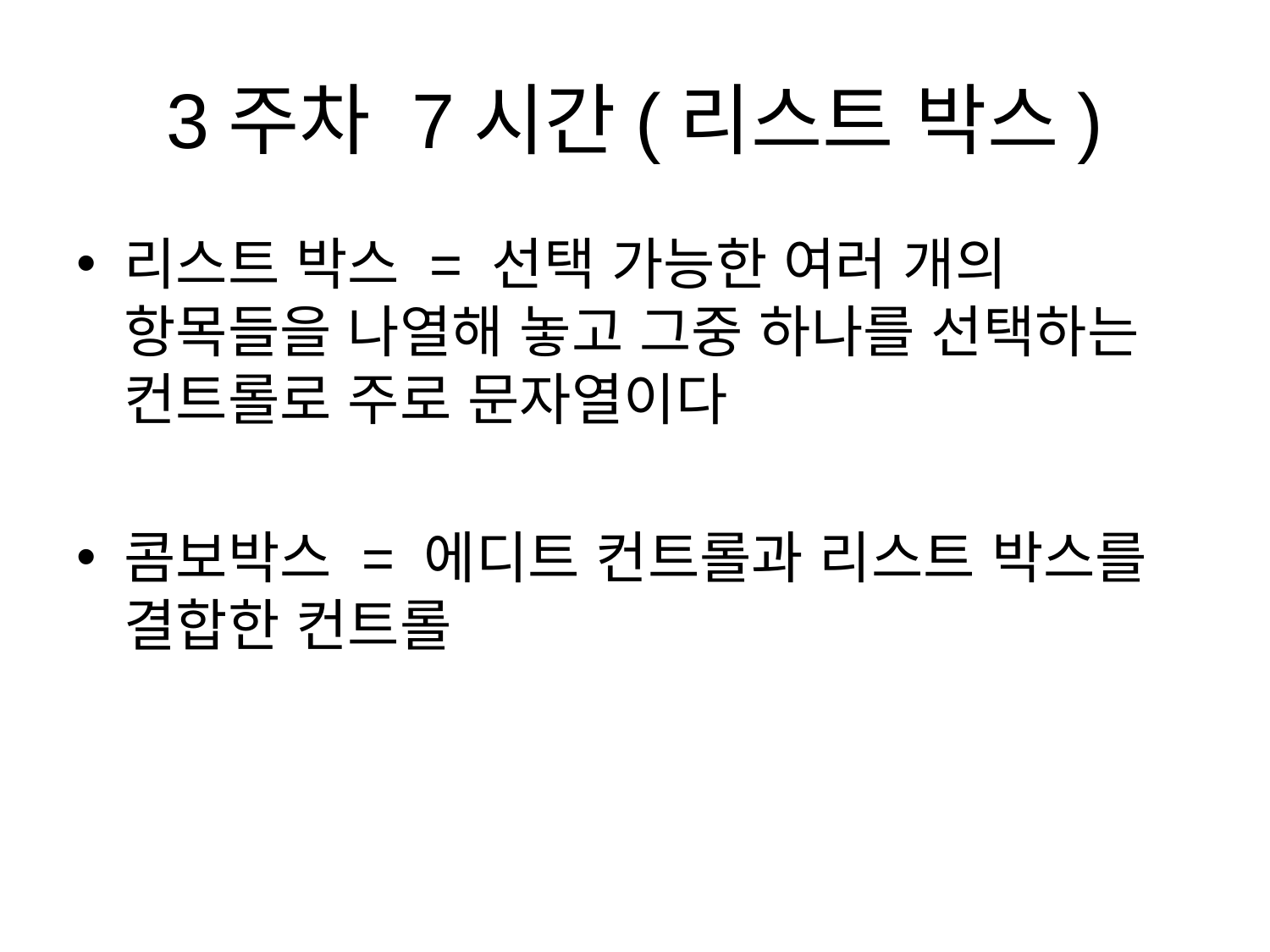

# 3주차 7시간(리스트 박스)
리스트 박스 = 선택 가능한 여러 개의 항목들을 나열해 놓고 그중 하나를 선택하는 컨트롤로 주로 문자열이다

콤보박스 = 에디트 컨트롤과 리스트 박스를 결합한 컨트롤